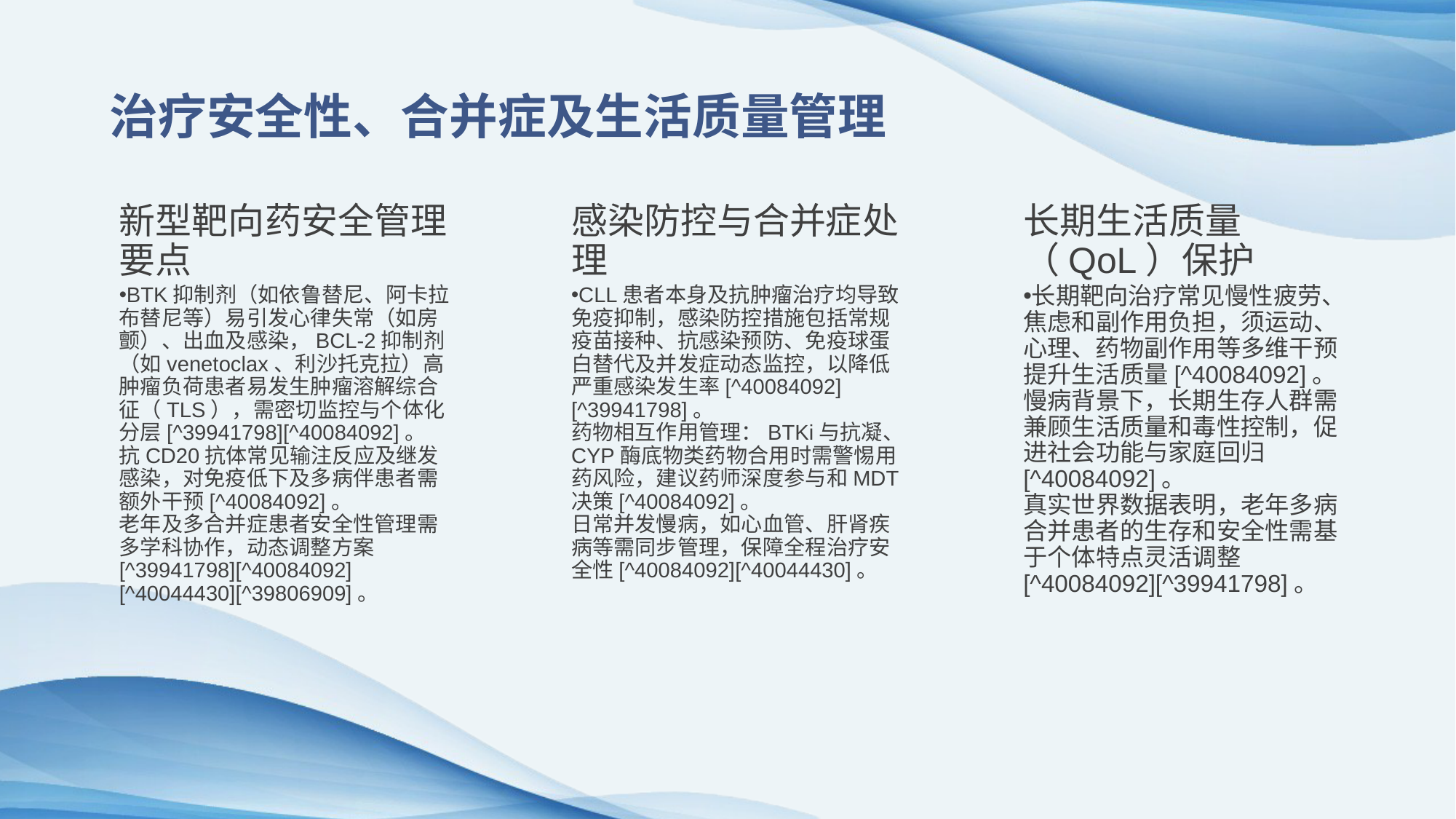

治疗安全性、合并症及生活质量管理
新型靶向药安全管理要点
感染防控与合并症处理
长期生活质量（QoL）保护
BTK抑制剂（如依鲁替尼、阿卡拉布替尼等）易引发心律失常（如房颤）、出血及感染，BCL-2抑制剂（如venetoclax、利沙托克拉）高肿瘤负荷患者易发生肿瘤溶解综合征（TLS），需密切监控与个体化分层[^39941798][^40084092]。
抗CD20抗体常见输注反应及继发感染，对免疫低下及多病伴患者需额外干预[^40084092]。
老年及多合并症患者安全性管理需多学科协作，动态调整方案[^39941798][^40084092][^40044430][^39806909]。
CLL患者本身及抗肿瘤治疗均导致免疫抑制，感染防控措施包括常规疫苗接种、抗感染预防、免疫球蛋白替代及并发症动态监控，以降低严重感染发生率[^40084092][^39941798]。
药物相互作用管理：BTKi与抗凝、CYP酶底物类药物合用时需警惕用药风险，建议药师深度参与和MDT决策[^40084092]。
日常并发慢病，如心血管、肝肾疾病等需同步管理，保障全程治疗安全性[^40084092][^40044430]。
长期靶向治疗常见慢性疲劳、焦虑和副作用负担，须运动、心理、药物副作用等多维干预提升生活质量[^40084092]。
慢病背景下，长期生存人群需兼顾生活质量和毒性控制，促进社会功能与家庭回归[^40084092]。
真实世界数据表明，老年多病合并患者的生存和安全性需基于个体特点灵活调整[^40084092][^39941798]。